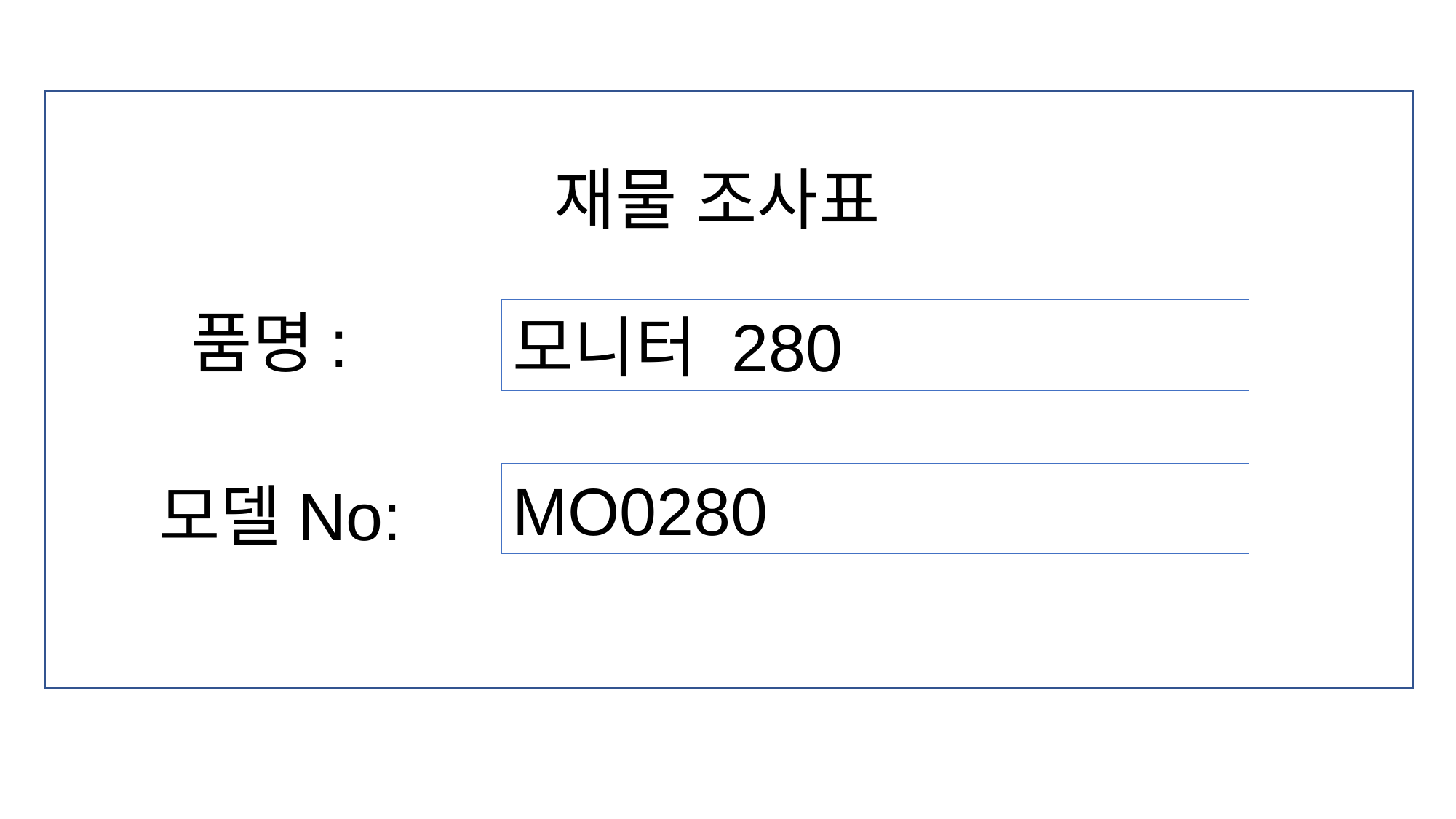

재물 조사표
품명:
모니터 280
MO0280
모델No: